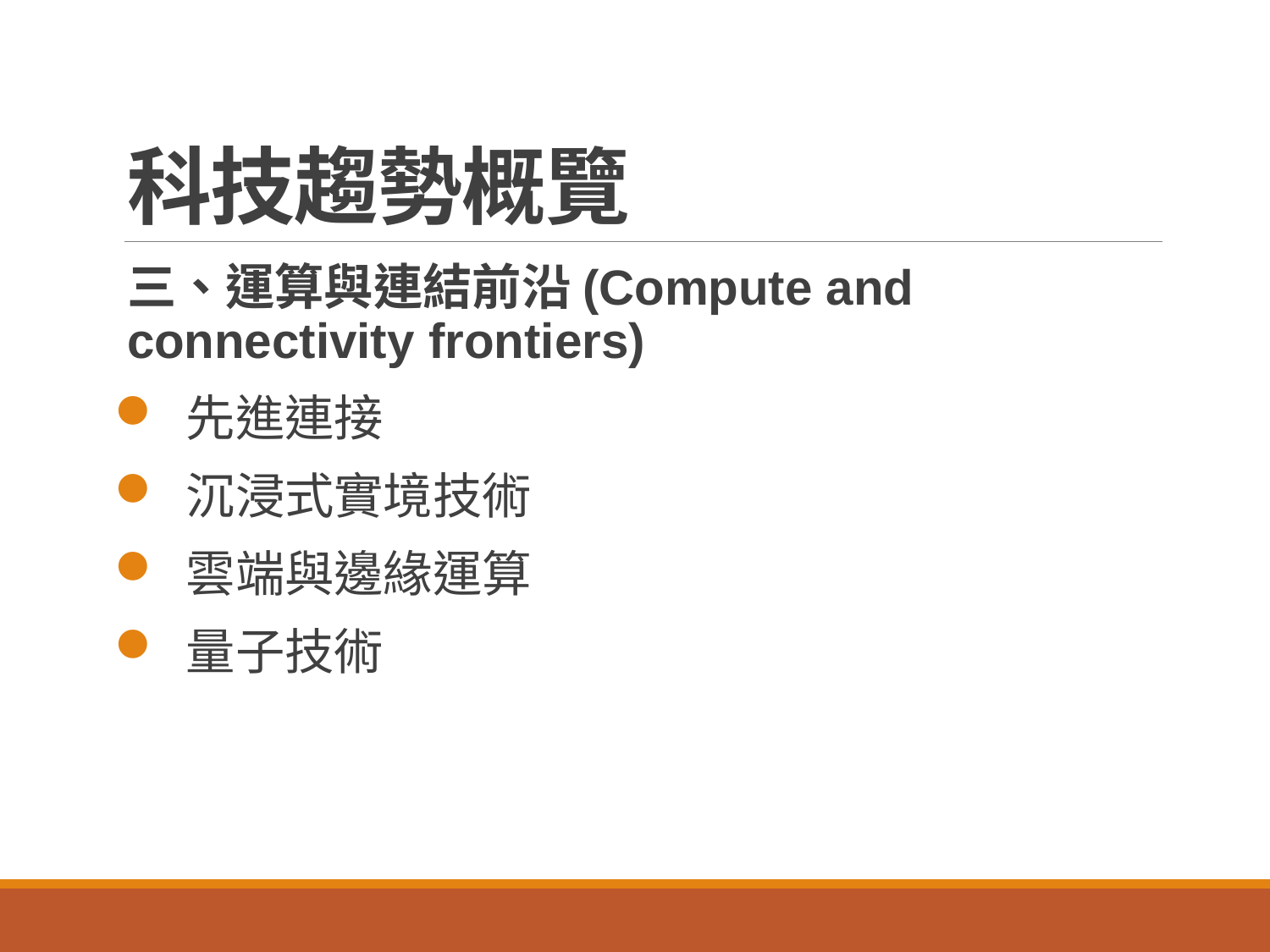

# 科技趨勢概覽
三、運算與連結前沿(Compute and  connectivity frontiers)
 先進連接
 沉浸式實境技術
 雲端與邊緣運算
 量子技術